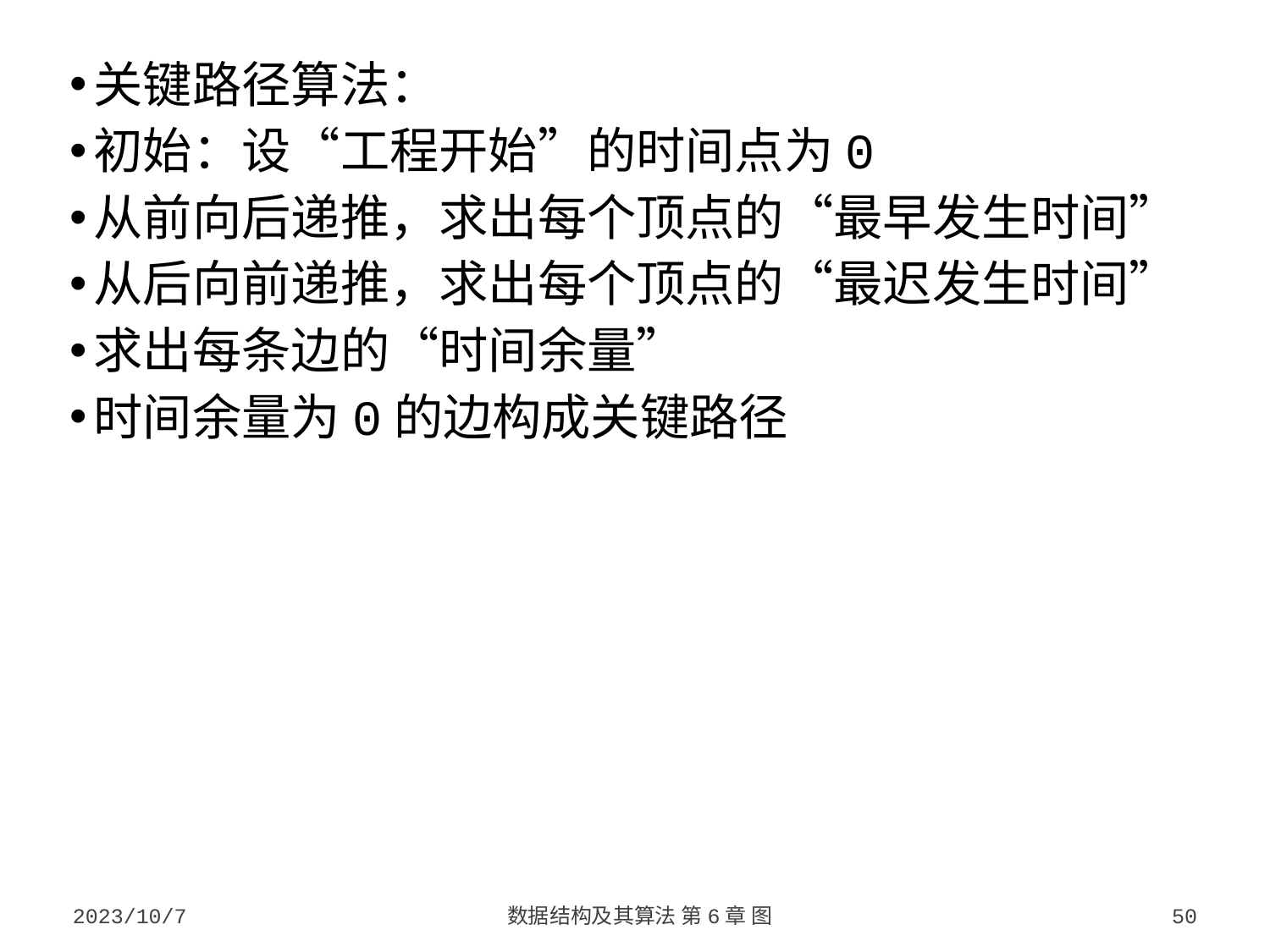

关键路径算法：
初始：设“工程开始”的时间点为0
从前向后递推，求出每个顶点的“最早发生时间”
从后向前递推，求出每个顶点的“最迟发生时间”
求出每条边的“时间余量”
时间余量为0的边构成关键路径
2023/10/7
数据结构及其算法 第6章 图
50